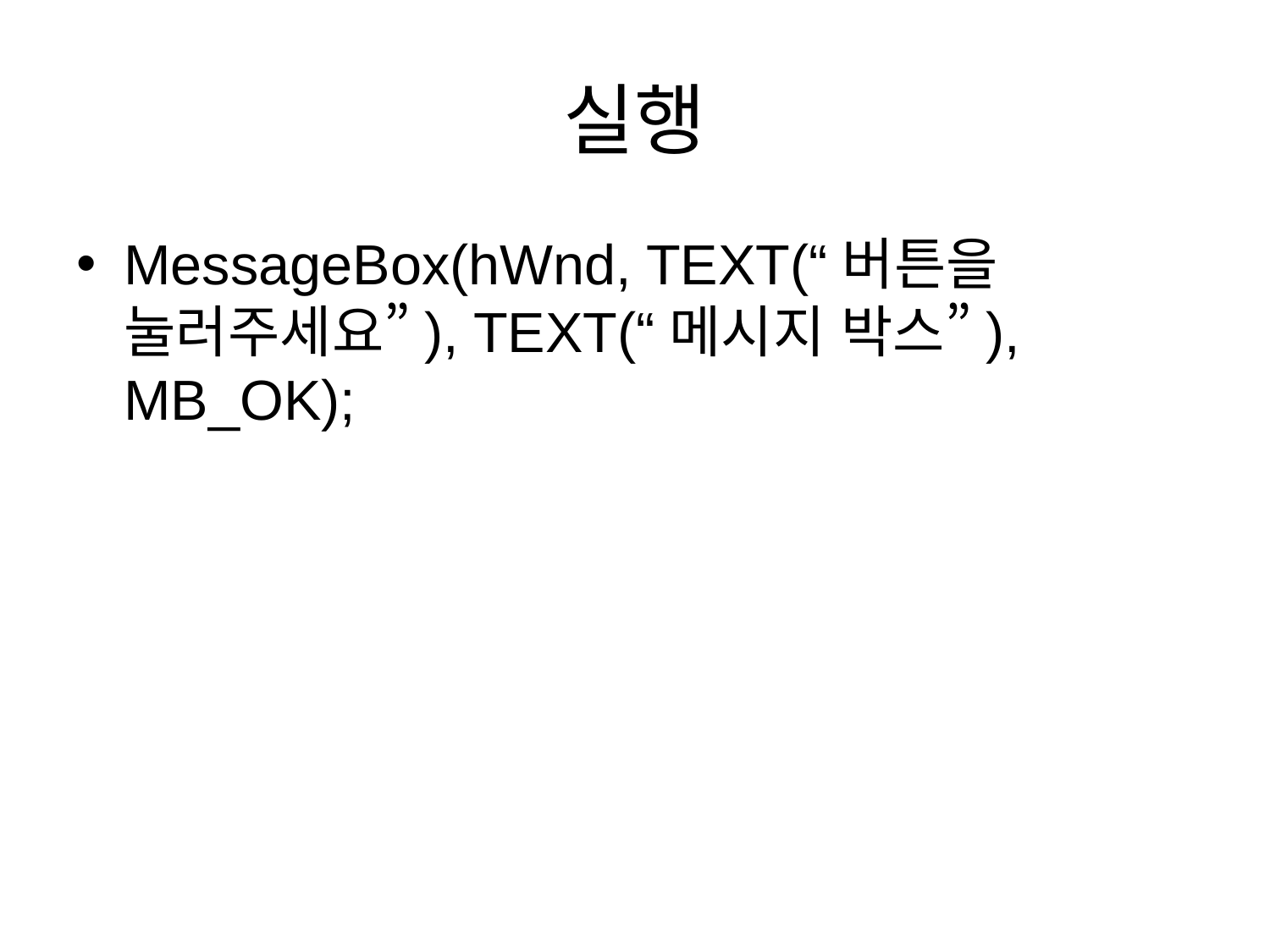

# 실행
MessageBox(hWnd, TEXT(“버튼을 눌러주세요”), TEXT(“메시지 박스”), MB_OK);